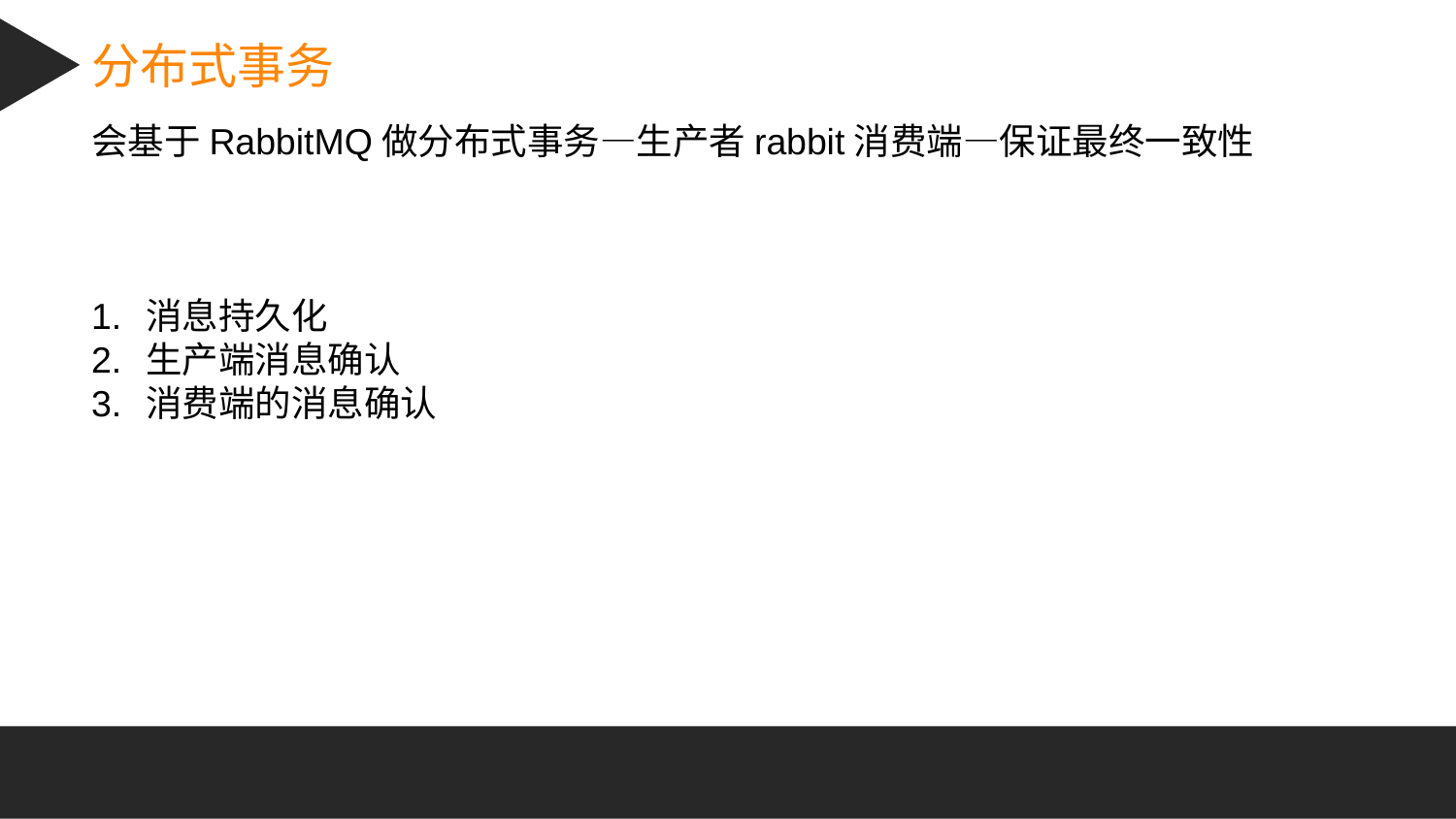

分布式事务
会基于RabbitMQ做分布式事务—生产者rabbit消费端—保证最终一致性

消息持久化
生产端消息确认
消费端的消息确认